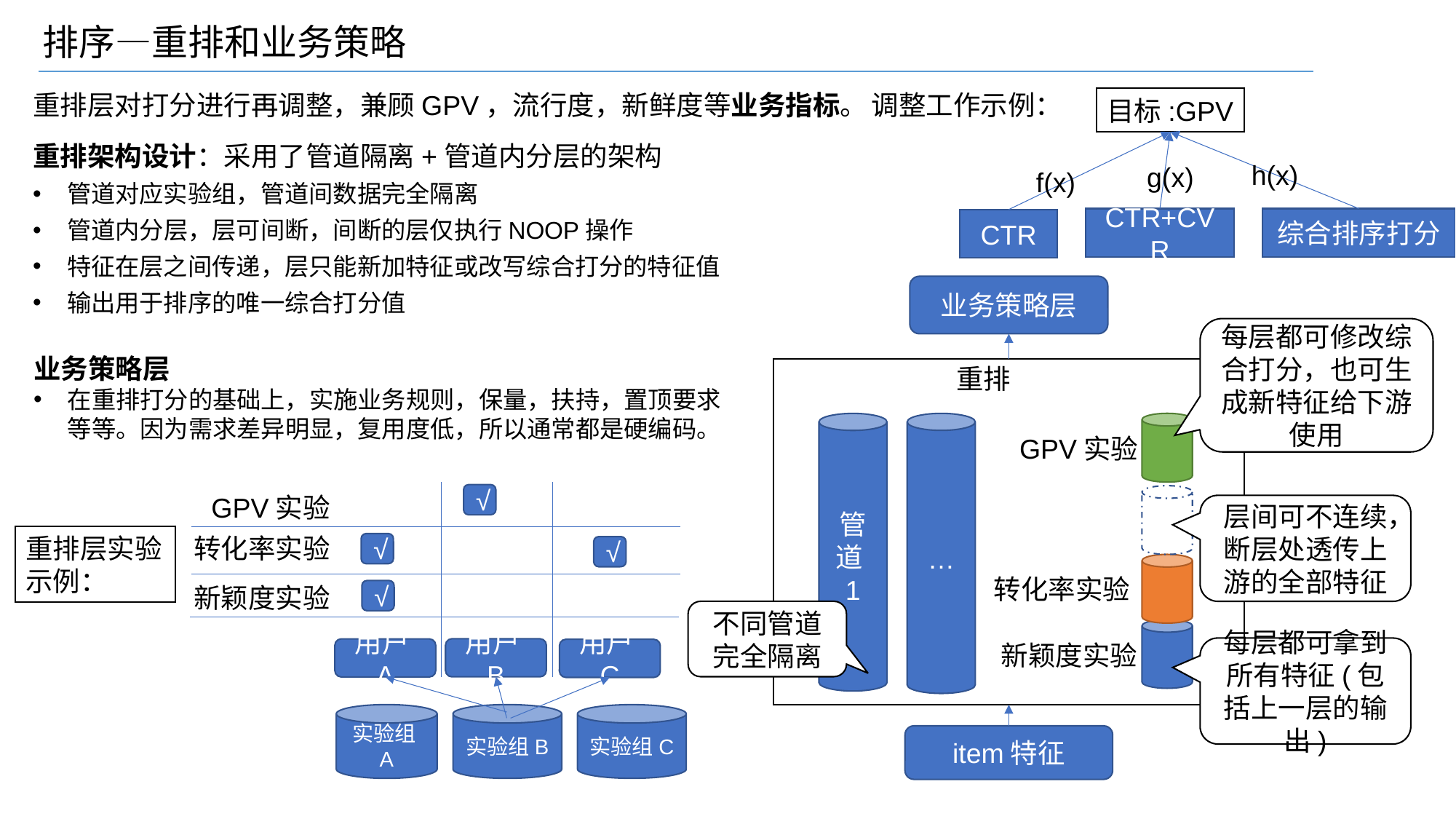

排序—重排和业务策略
重排层对打分进行再调整，兼顾GPV，流行度，新鲜度等业务指标。
调整工作示例：
目标:GPV
h(x)
g(x)
f(x)
CTR+CVR
综合排序打分
CTR
重排架构设计：采用了管道隔离+管道内分层的架构
管道对应实验组，管道间数据完全隔离
管道内分层，层可间断，间断的层仅执行NOOP操作
特征在层之间传递，层只能新加特征或改写综合打分的特征值
输出用于排序的唯一综合打分值
业务策略层
每层都可修改综合打分，也可生成新特征给下游使用
重排

管道1
…

层间可不连续，断层处透传上游的全部特征

不同管道完全隔离

每层都可拿到所有特征(包括上一层的输出)
item特征
GPV实验
转化率实验
新颖度实验
业务策略层
在重排打分的基础上，实施业务规则，保量，扶持，置顶要求等等。因为需求差异明显，复用度低，所以通常都是硬编码。
√
GPV实验
转化率实验
√
√
新颖度实验
√
用户B
用户A
用户C
实验组A
实验组B
实验组C
重排层实验示例：